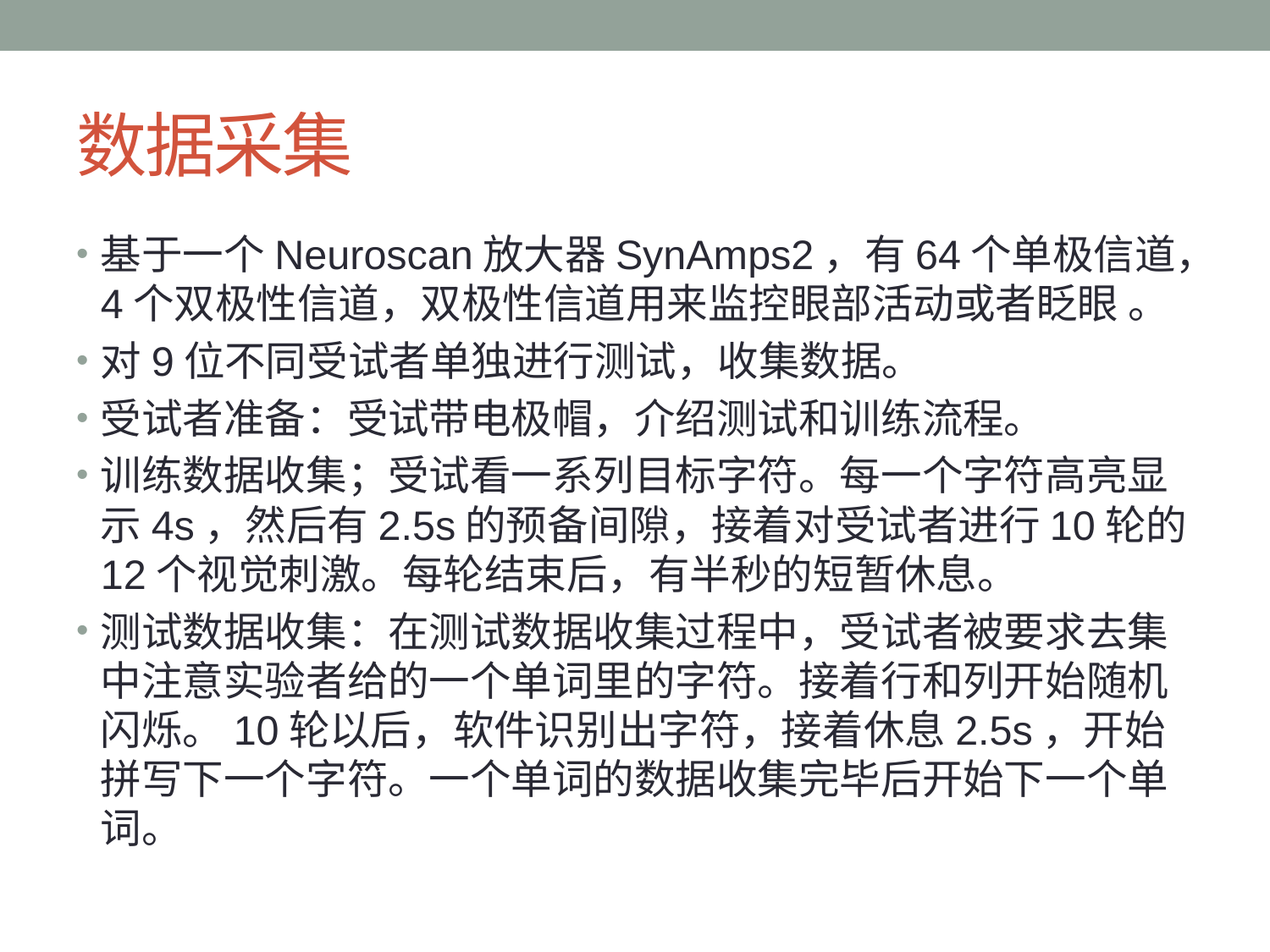

# 数据采集
基于一个Neuroscan放大器SynAmps2，有64个单极信道，4个双极性信道，双极性信道用来监控眼部活动或者眨眼 。
对9位不同受试者单独进行测试，收集数据。
受试者准备：受试带电极帽，介绍测试和训练流程。
训练数据收集；受试看一系列目标字符。每一个字符高亮显示4s，然后有2.5s的预备间隙，接着对受试者进行10轮的12个视觉刺激。每轮结束后，有半秒的短暂休息。
测试数据收集：在测试数据收集过程中，受试者被要求去集中注意实验者给的一个单词里的字符。接着行和列开始随机闪烁。10轮以后，软件识别出字符，接着休息2.5s，开始拼写下一个字符。一个单词的数据收集完毕后开始下一个单词。